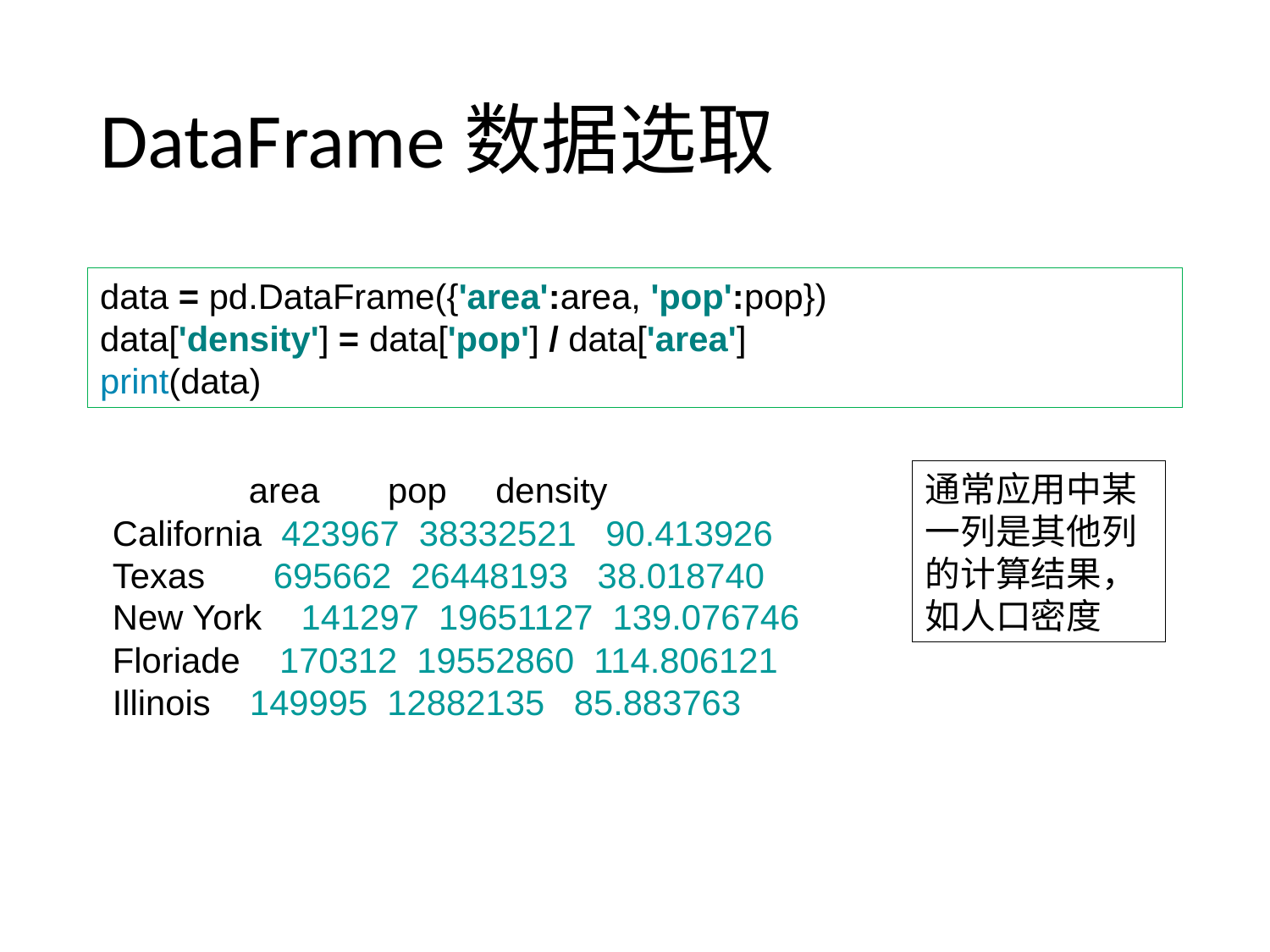

# DataFrame数据选取
data = pd.DataFrame({'area':area, 'pop':pop})
data['density'] = data['pop'] / data['area']
print(data)
              area       pop     density
California  423967  38332521   90.413926
Texas       695662  26448193   38.018740
New York    141297  19651127  139.076746
Floriade    170312  19552860  114.806121
Illinois    149995  12882135   85.883763
通常应用中某一列是其他列的计算结果，如人口密度
23